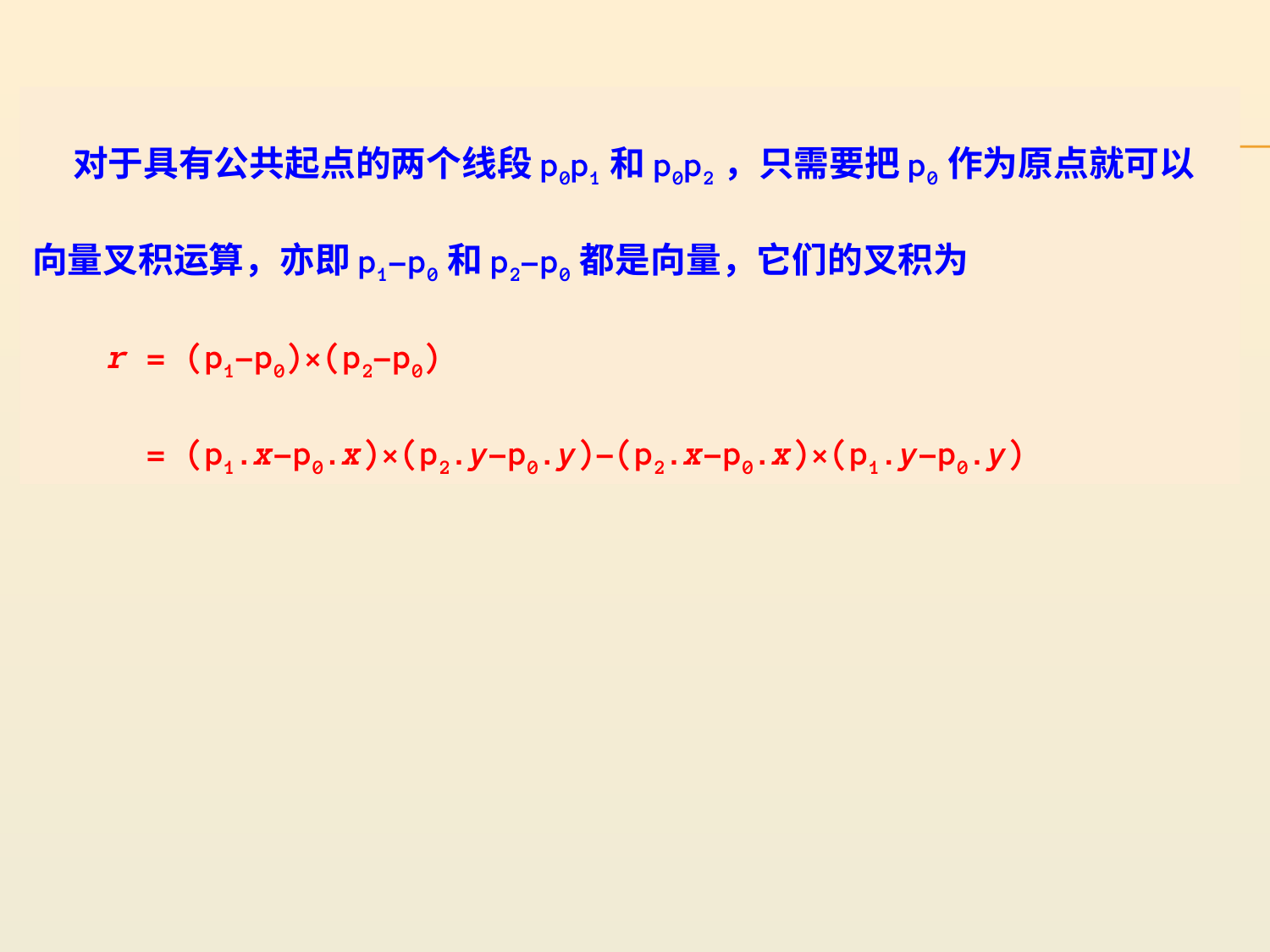

对于具有公共起点的两个线段p0p1和p0p2，只需要把p0作为原点就可以向量叉积运算，亦即p1-p0和p2-p0都是向量，它们的叉积为
    r = (p1-p0)×(p2-p0)
      = (p1.x-p0.x)×(p2.y-p0.y)-(p2.x-p0.x)×(p1.y-p0.y)